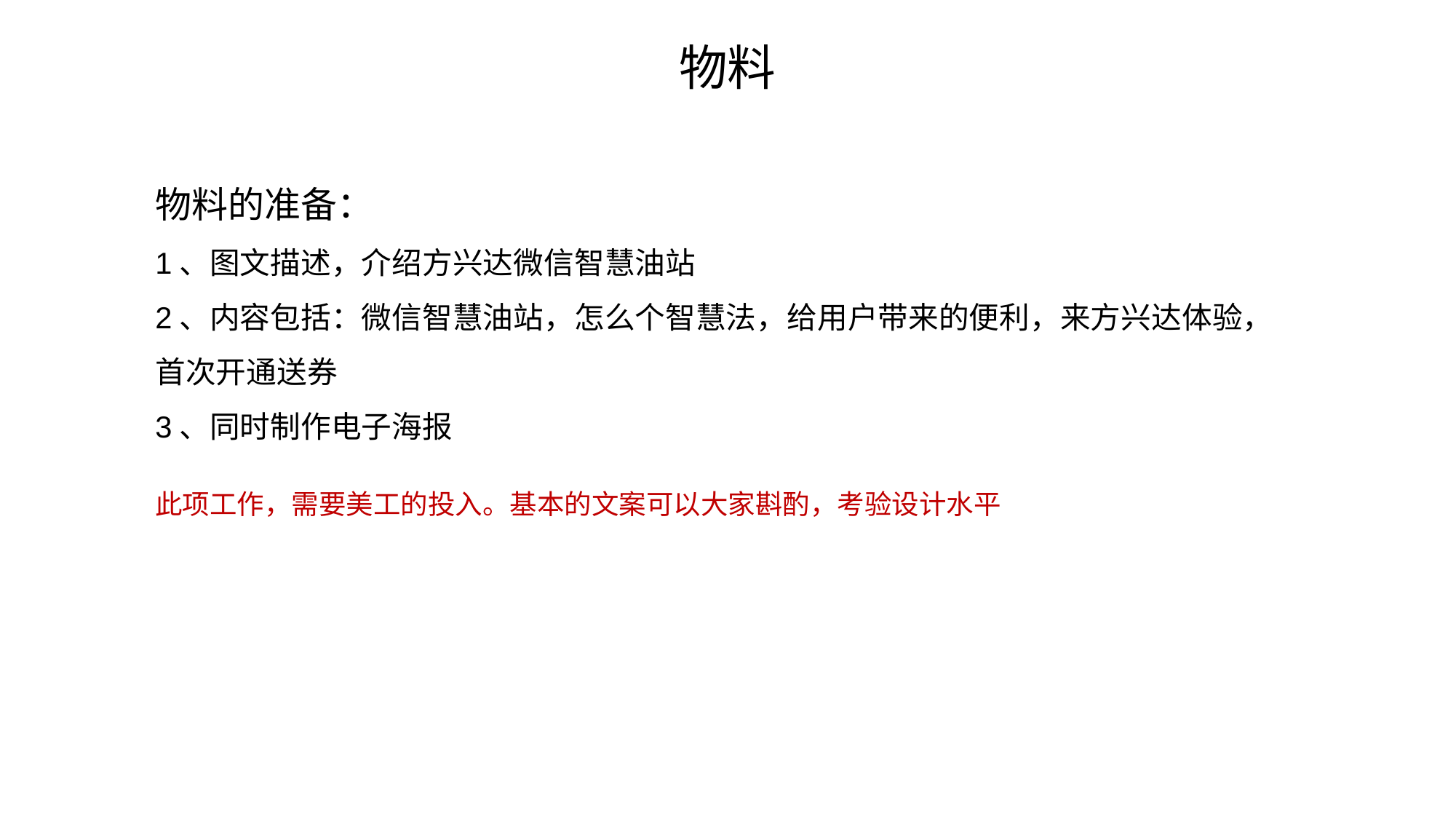

物料
物料的准备：
1、图文描述，介绍方兴达微信智慧油站
2、内容包括：微信智慧油站，怎么个智慧法，给用户带来的便利，来方兴达体验，首次开通送券
3、同时制作电子海报
此项工作，需要美工的投入。基本的文案可以大家斟酌，考验设计水平